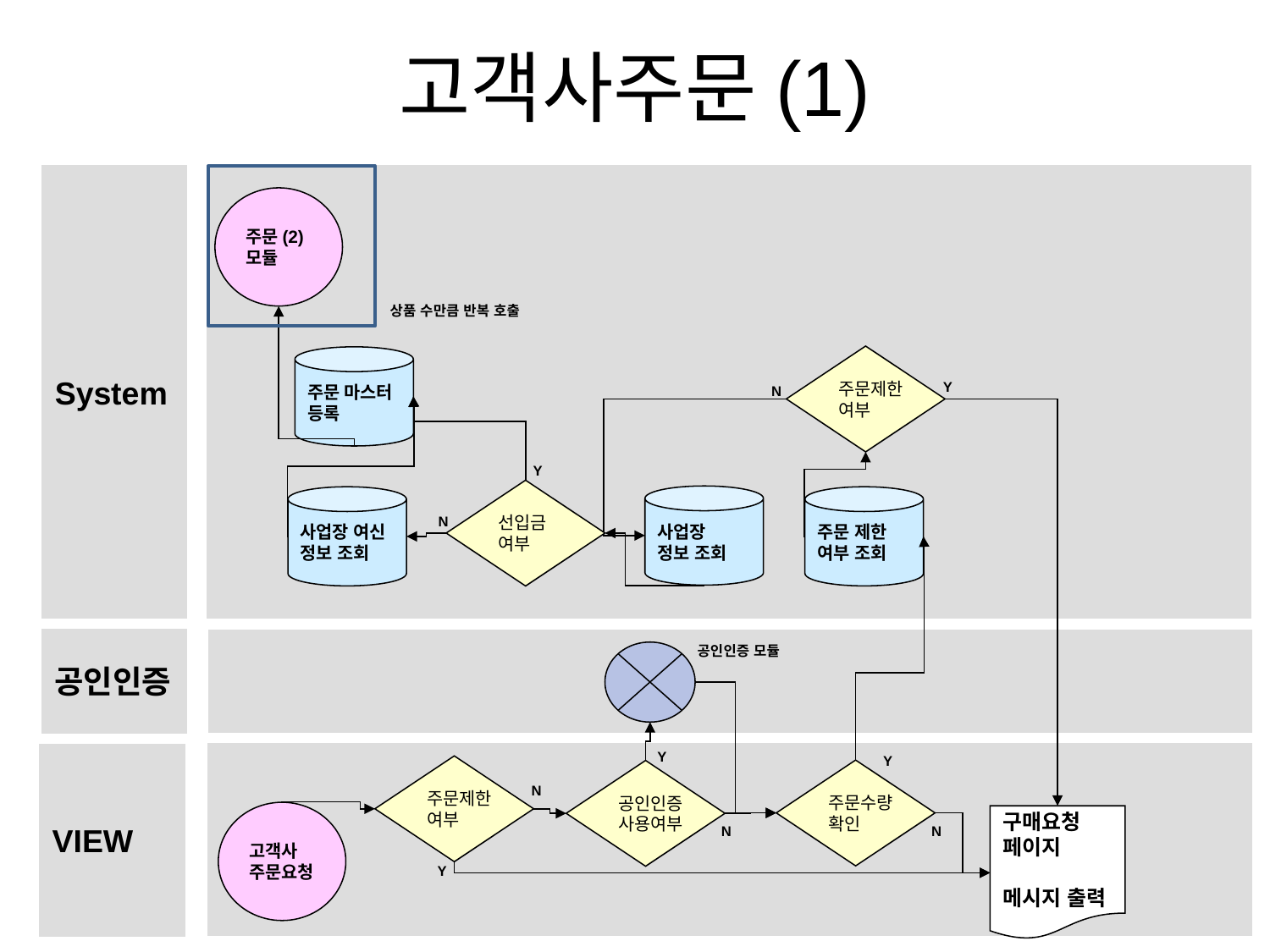

# 고객사주문(1)
System

주문(2)
모듈
상품 수만큼 반복 호출
주문제한
여부
주문 마스터
등록
Y
N
Y
선입금
여부
사업장
정보 조회
사업장 여신
정보 조회
주문 제한
여부 조회
N
공인인증

공인인증 모듈

Y

VIEW
Y
주문제한
여부
주문수량
확인
공인인증
사용여부
N
고객사
주문요청
구매요청
페이지

메시지 출력
N
N
Y